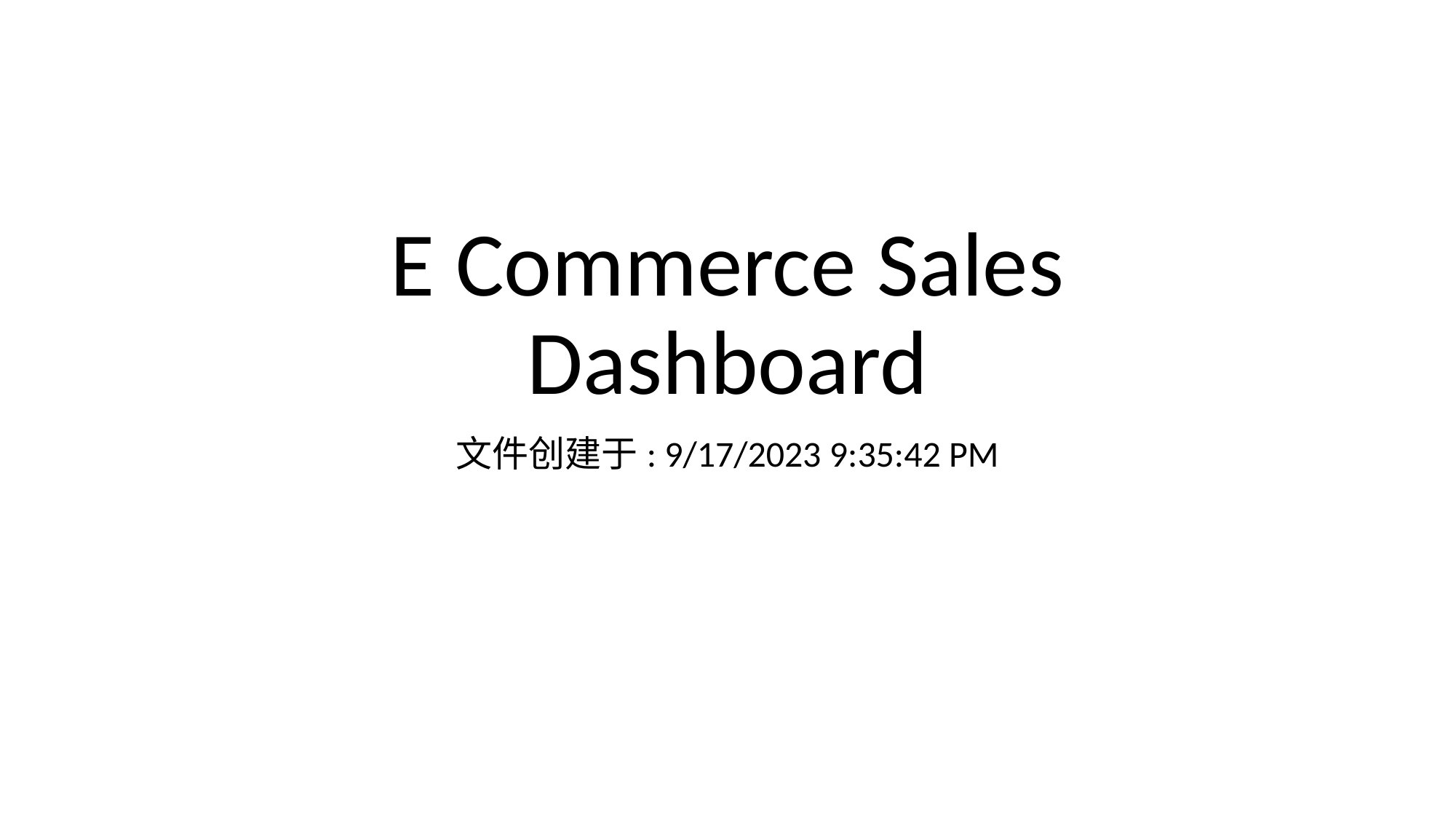

# E Commerce Sales Dashboard
文件创建于: 9/17/2023 9:35:42 PM